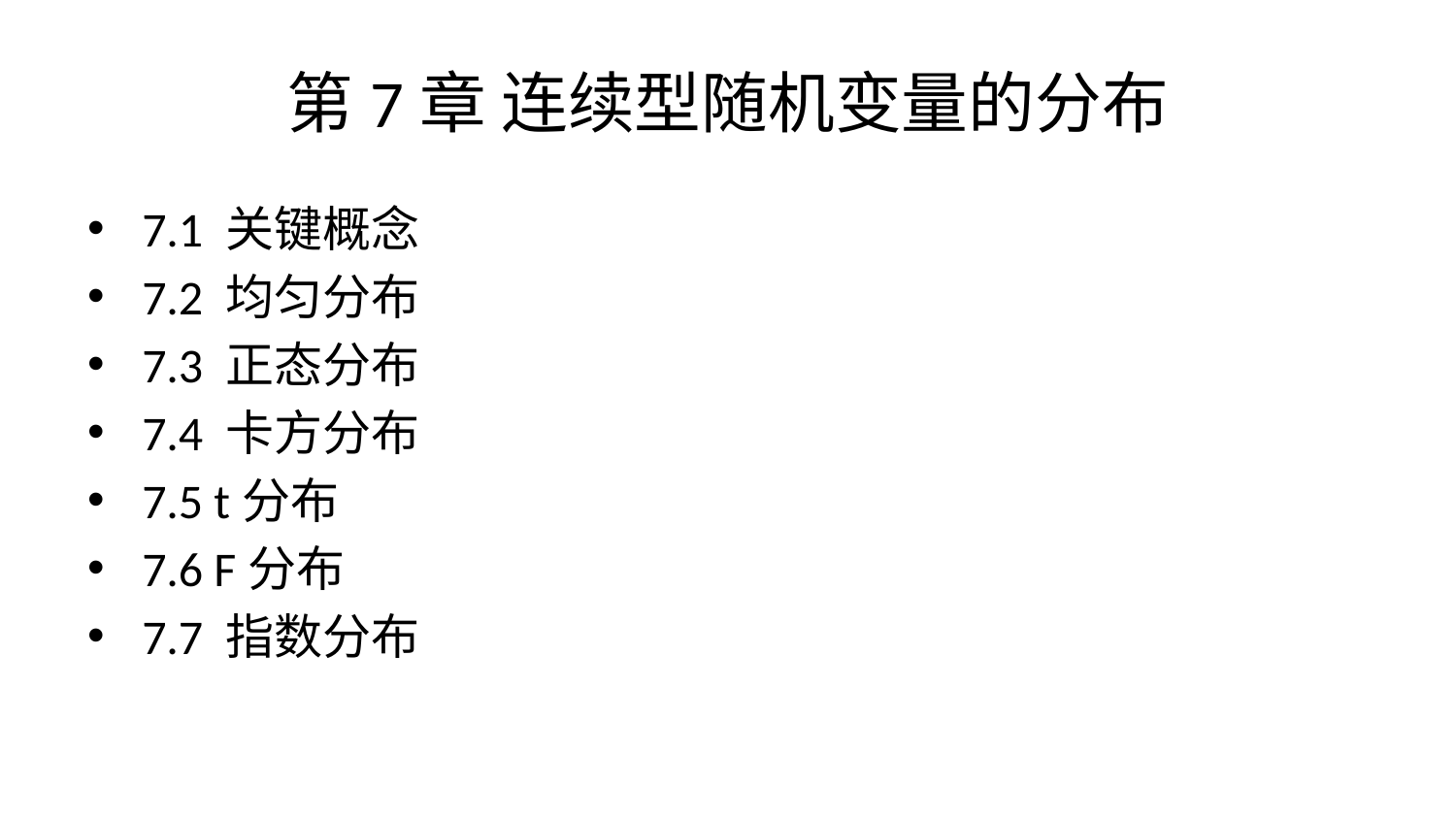

# 第7章 连续型随机变量的分布
7.1 关键概念
7.2 均匀分布
7.3 正态分布
7.4 卡方分布
7.5 t分布
7.6 F分布
7.7 指数分布